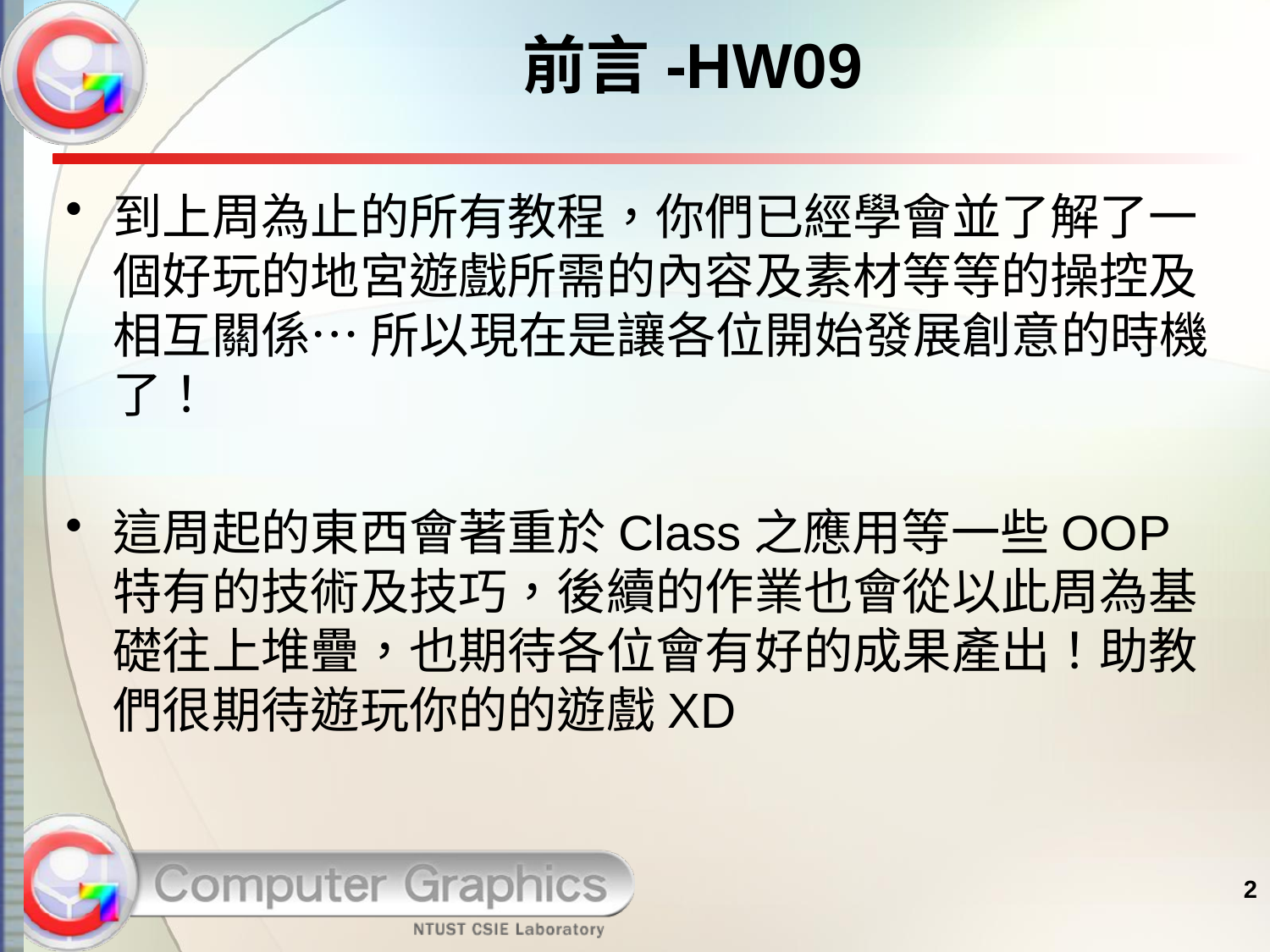

# 前言-HW09
到上周為止的所有教程，你們已經學會並了解了一個好玩的地宮遊戲所需的內容及素材等等的操控及相互關係… 所以現在是讓各位開始發展創意的時機了！

這周起的東西會著重於Class之應用等一些OOP特有的技術及技巧，後續的作業也會從以此周為基礎往上堆疊，也期待各位會有好的成果產出！助教們很期待遊玩你的的遊戲XD
2